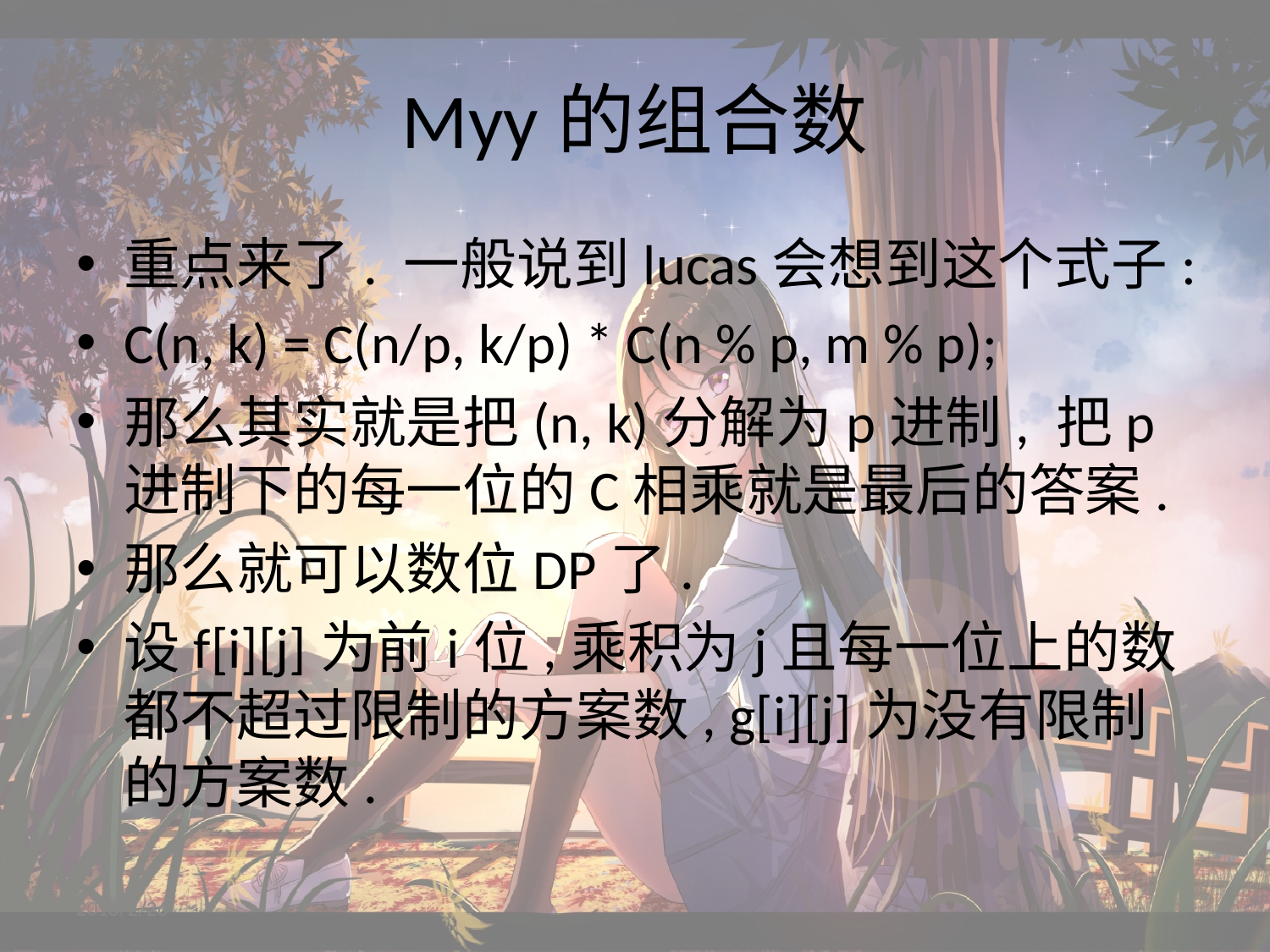

# Myy的组合数
重点来了. 一般说到lucas会想到这个式子:
C(n, k) = C(n/p, k/p) * C(n % p, m % p);
那么其实就是把(n, k)分解为p进制, 把p进制下的每一位的C相乘就是最后的答案.
那么就可以数位DP了.
设f[i][j]为前i位,乘积为j且每一位上的数都不超过限制的方案数, g[i][j]为没有限制的方案数.
2018/2/26